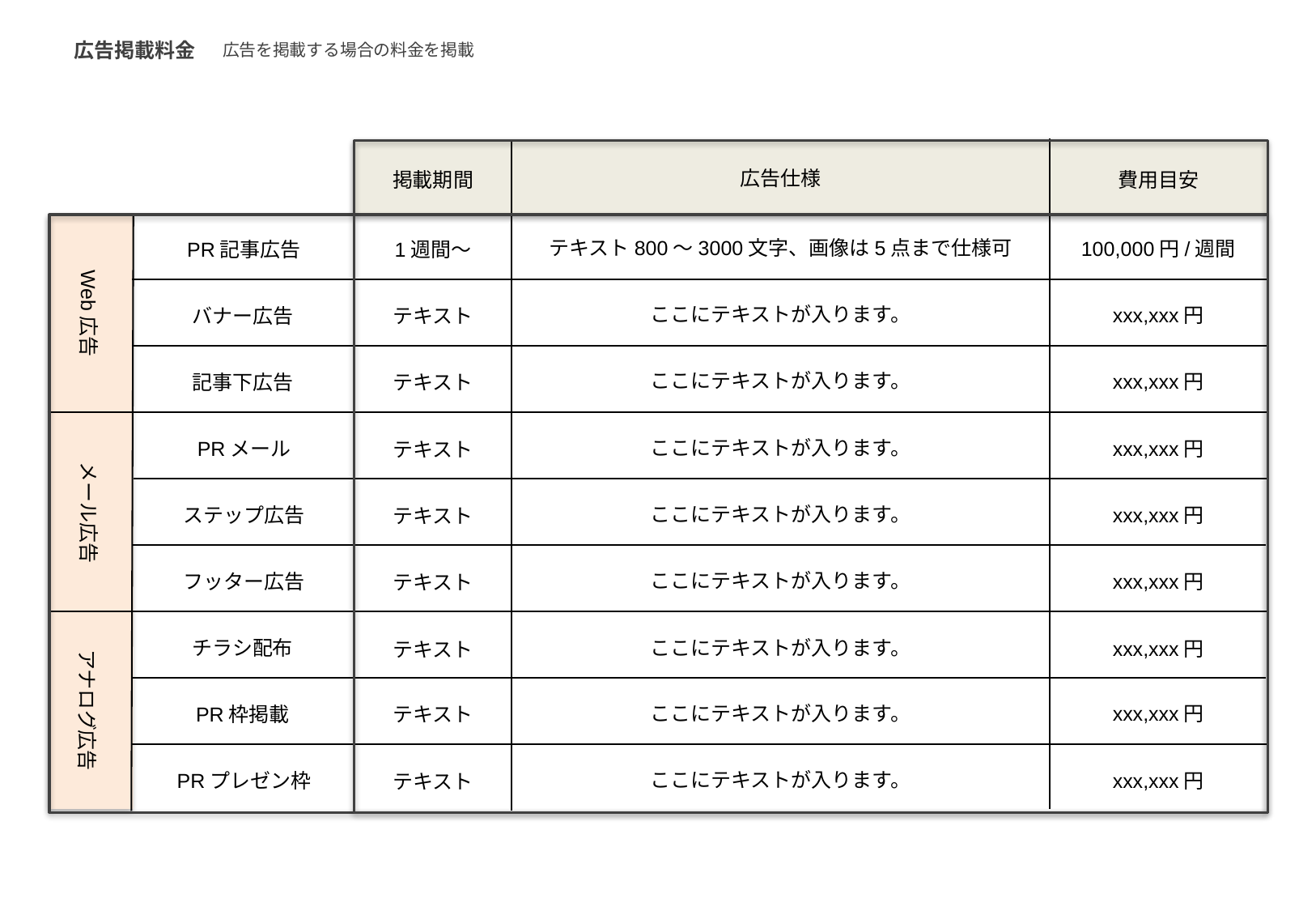

広告掲載料金
広告を掲載する場合の料金を掲載

広告仕様
掲載期間
費用目安

Web広告
テキスト800〜3000文字、画像は5点まで仕様可
100,000円/週間
PR記事広告
1週間〜
ここにテキストが入ります。
xxx,xxx円
バナー広告
テキスト
ここにテキストが入ります。
xxx,xxx円
記事下広告
テキスト
メール広告
ここにテキストが入ります。
xxx,xxx円
PRメール
テキスト
ここにテキストが入ります。
ステップ広告
xxx,xxx円
テキスト
ここにテキストが入ります。
フッター広告
xxx,xxx円
テキスト
アナログ広告
チラシ配布
ここにテキストが入ります。
xxx,xxx円
テキスト
ここにテキストが入ります。
xxx,xxx円
PR枠掲載
テキスト
ここにテキストが入ります。
PRプレゼン枠
xxx,xxx円
テキスト